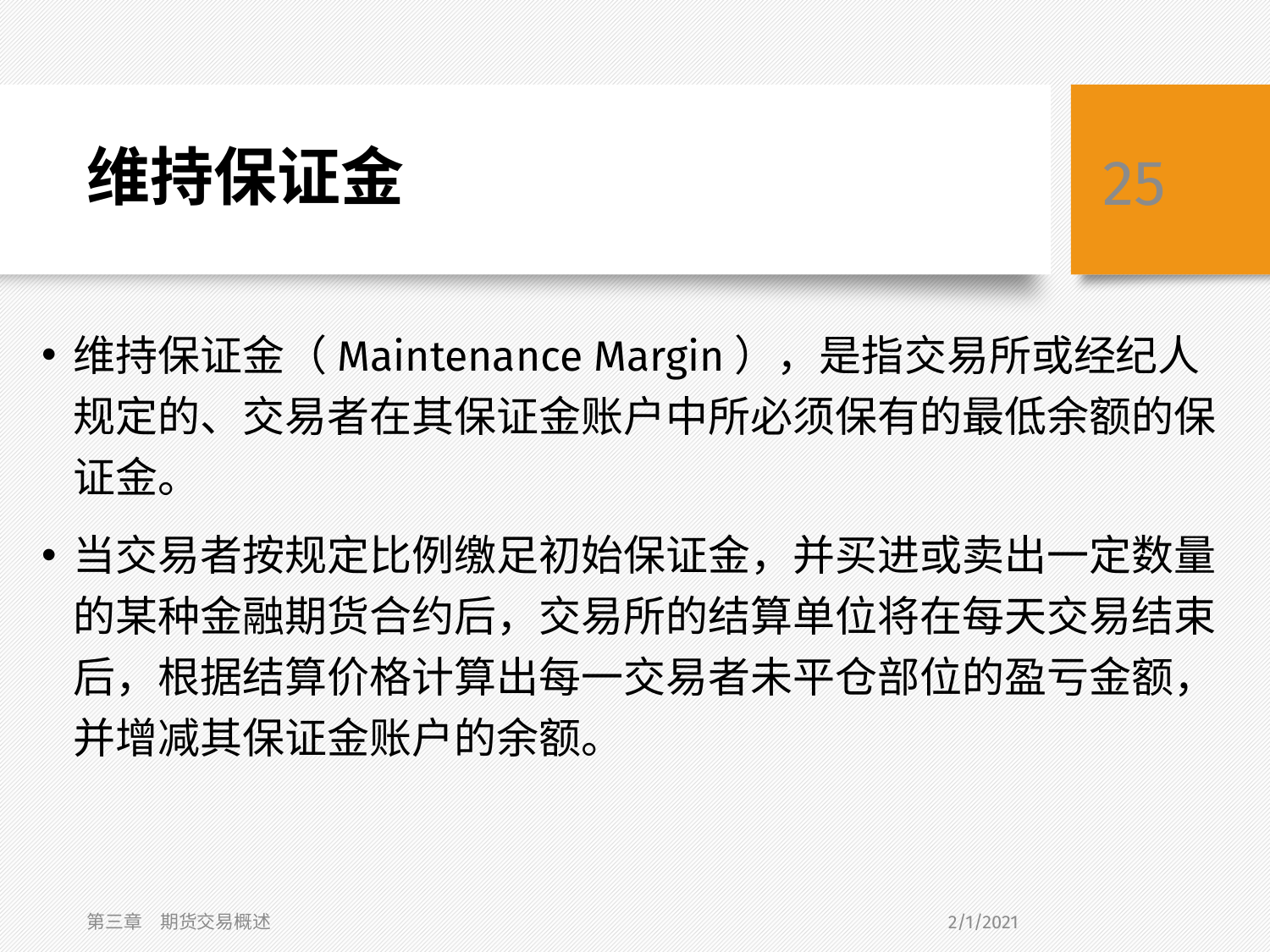

# 维持保证金
25
维持保证金（Maintenance Margin），是指交易所或经纪人规定的、交易者在其保证金账户中所必须保有的最低余额的保证金。
当交易者按规定比例缴足初始保证金，并买进或卖出一定数量的某种金融期货合约后，交易所的结算单位将在每天交易结束后，根据结算价格计算出每一交易者未平仓部位的盈亏金额，并增减其保证金账户的余额。

2/1/2021
第三章　期货交易概述